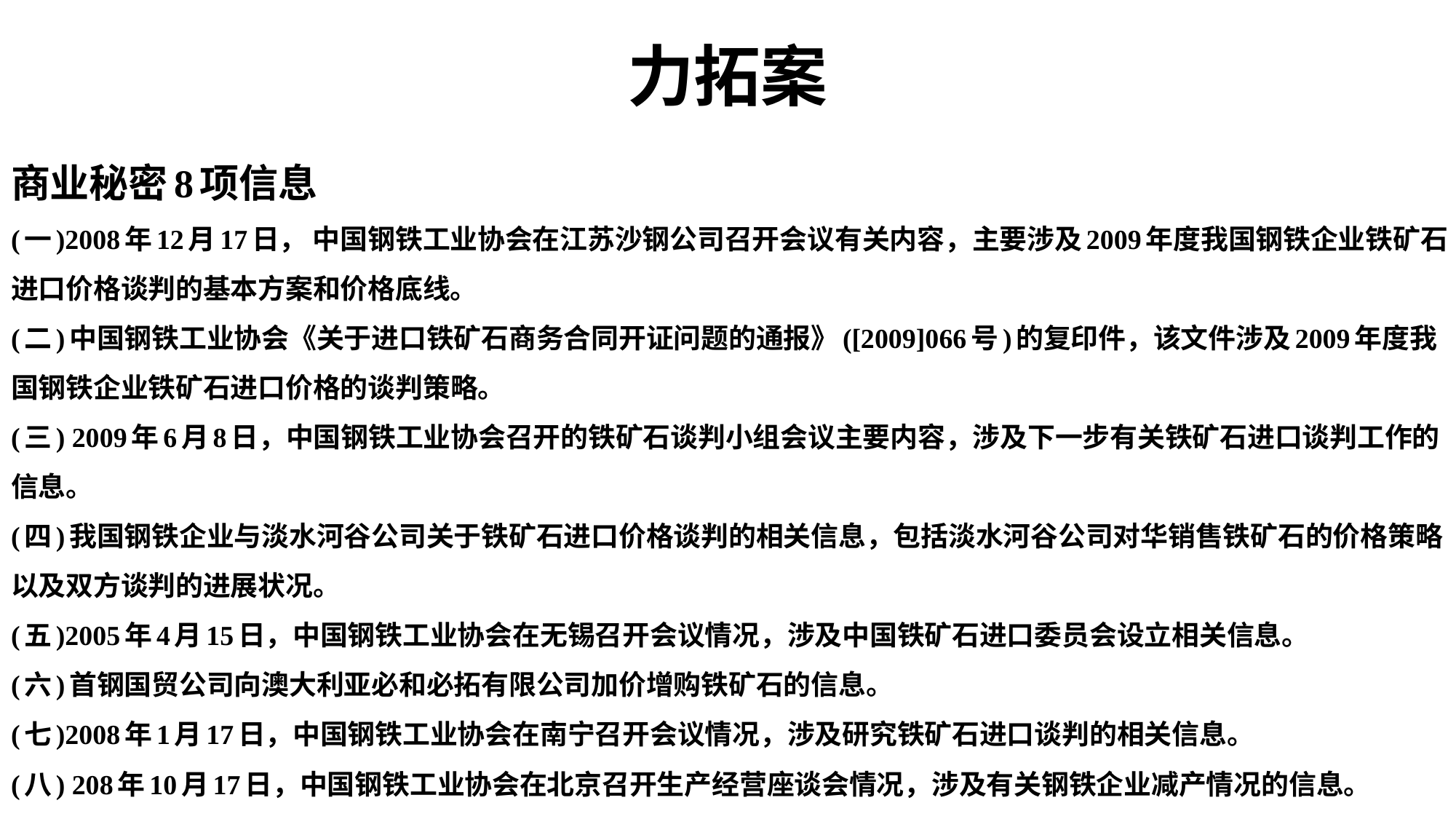

# 力拓案
商业秘密8项信息
(一)2008年12月17日， 中国钢铁工业协会在江苏沙钢公司召开会议有关内容，主要涉及2009年度我国钢铁企业铁矿石进口价格谈判的基本方案和价格底线。
(二)中国钢铁工业协会《关于进口铁矿石商务合同开证问题的通报》([2009]066号)的复印件，该文件涉及2009年度我国钢铁企业铁矿石进口价格的谈判策略。
(三) 2009年6月8日，中国钢铁工业协会召开的铁矿石谈判小组会议主要内容，涉及下一步有关铁矿石进口谈判工作的信息。
(四)我国钢铁企业与淡水河谷公司关于铁矿石进口价格谈判的相关信息，包括淡水河谷公司对华销售铁矿石的价格策略以及双方谈判的进展状况。
(五)2005年4月15日，中国钢铁工业协会在无锡召开会议情况，涉及中国铁矿石进口委员会设立相关信息。
(六)首钢国贸公司向澳大利亚必和必拓有限公司加价增购铁矿石的信息。
(七)2008年1月17日，中国钢铁工业协会在南宁召开会议情况，涉及研究铁矿石进口谈判的相关信息。
(八) 208年10月17日，中国钢铁工业协会在北京召开生产经营座谈会情况，涉及有关钢铁企业减产情况的信息。